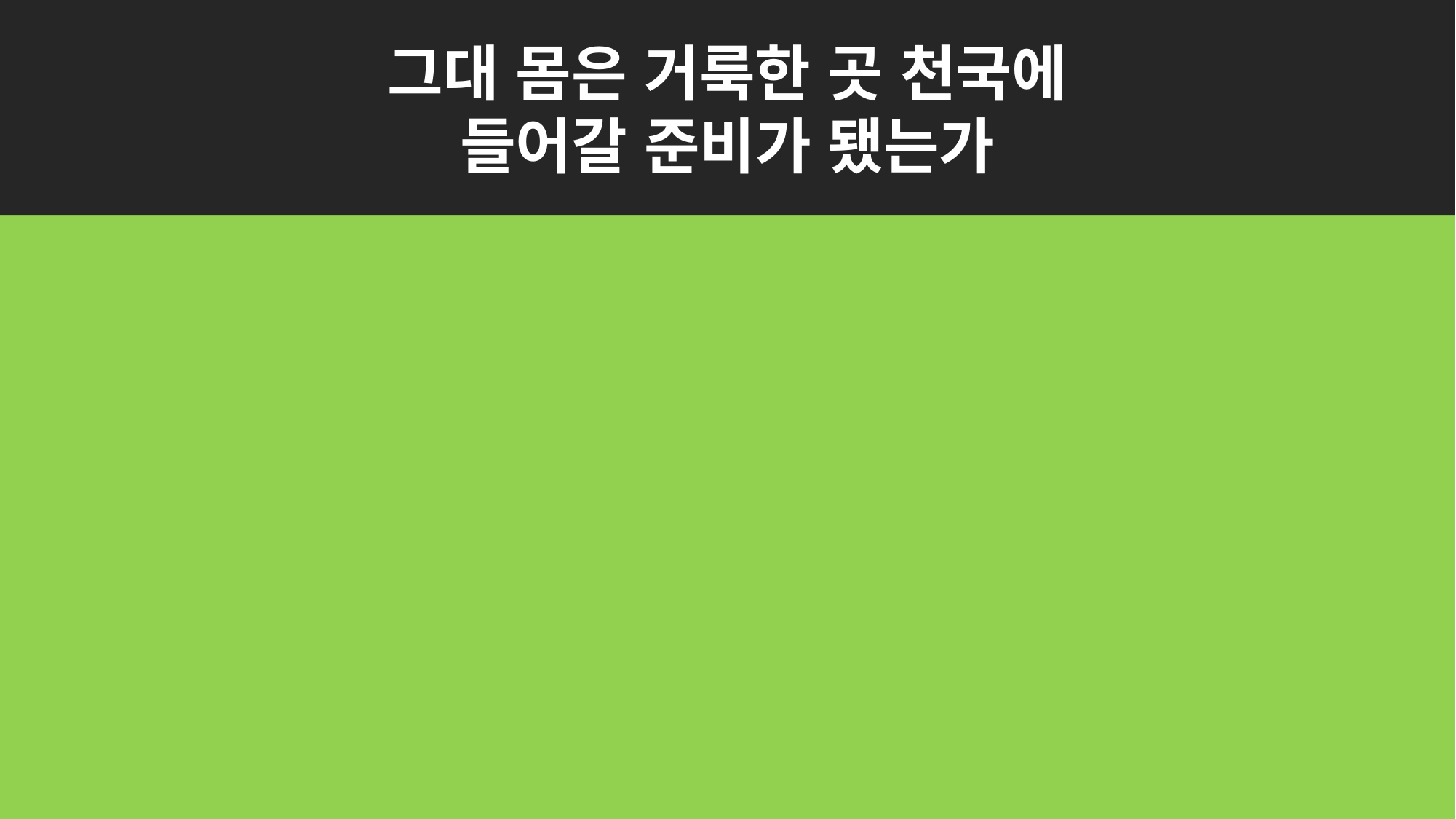

그대 몸은 거룩한 곳 천국에
들어갈 준비가 됐는가